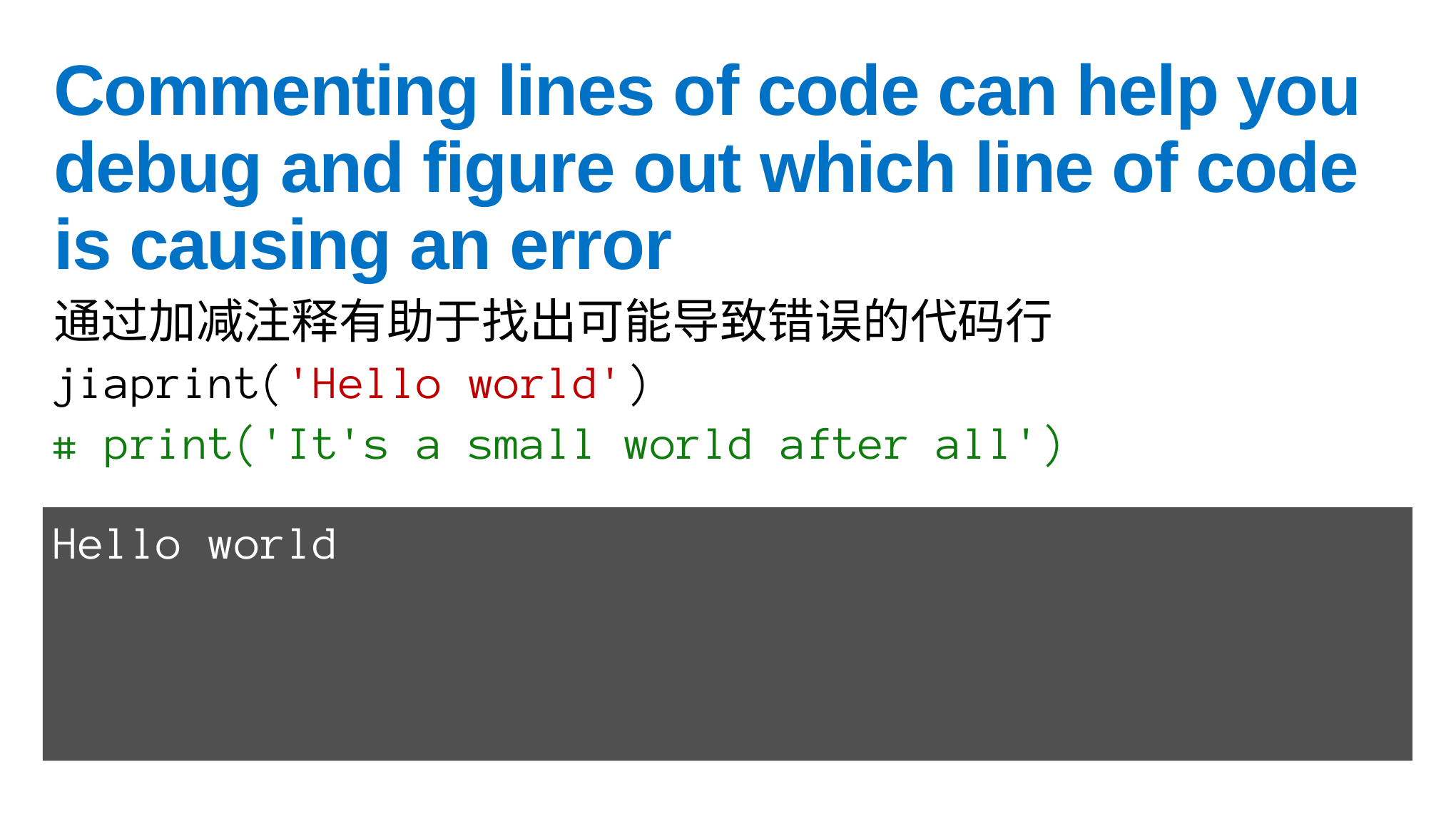

# Commenting lines of code can help you debug and figure out which line of code is causing an error

通过加减注释有助于找出可能导致错误的代码行
jiaprint('Hello world')
# print('It's a small world after all')
Hello world